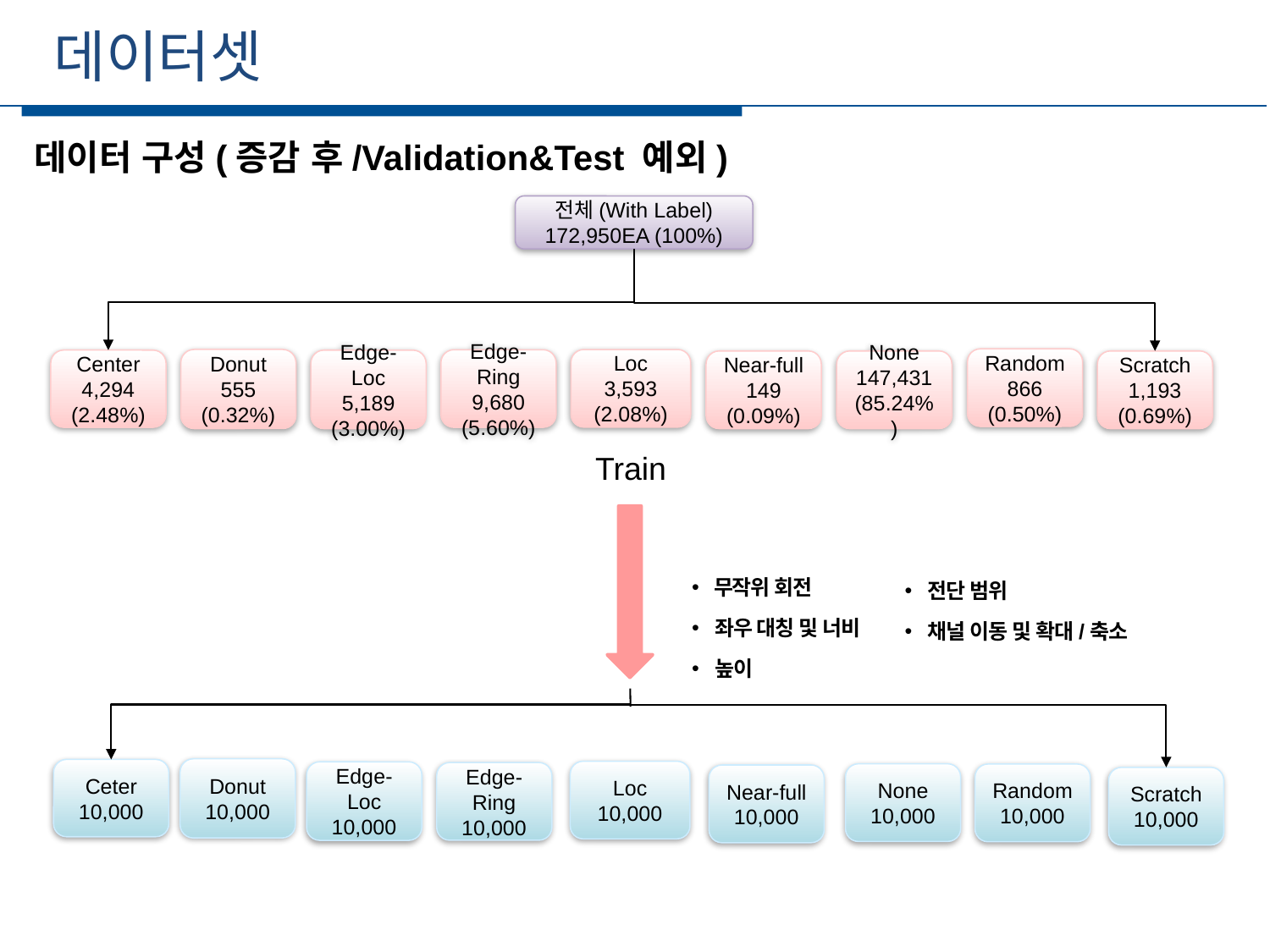

데이터셋
세부일정

데이터 구성(증감 후/Validation&Test 예외)
전체(With Label)
172,950EA (100%)
Random
866
(0.50%)
Loc
3,593
(2.08%)
Donut
555
(0.32%)
Edge-Ring
9,680
(5.60%)
Edge-Loc
5,189
(3.00%)
Center
4,294
(2.48%)
Near-full
149
(0.09%)
None
147,431
(85.24%)
Scratch
1,193
(0.69%)

Train

 무작위 회전
 좌우 대칭 및 너비
 높이
 전단 범위
 채널 이동 및 확대/축소
Donut
10,000
Ceter
10,000
Loc
10,000
Edge-Loc
10,000
Edge-Ring
10,000
None
10,000
Random
10,000
Near-full
10,000
Scratch
10,000